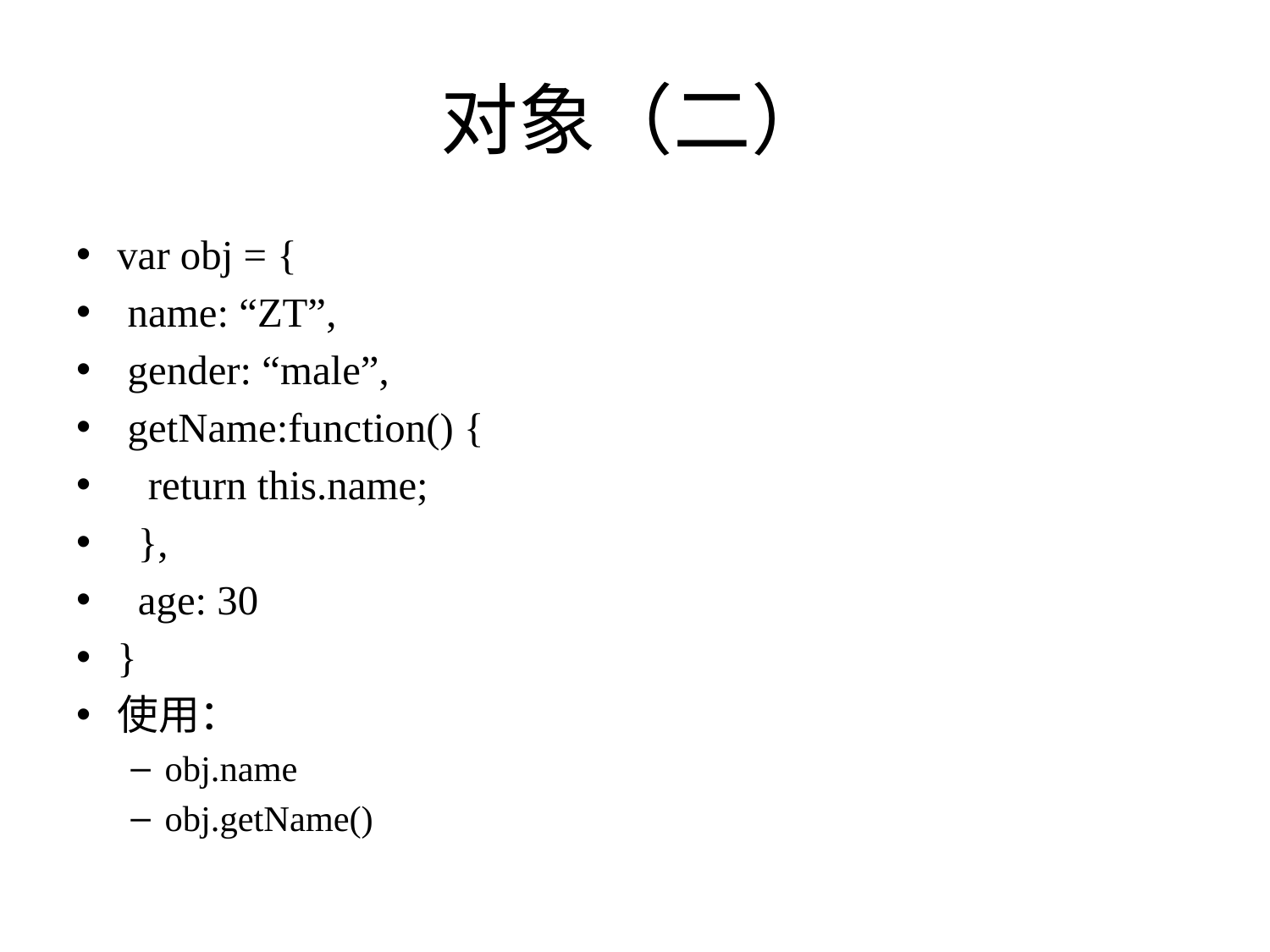

# 对象（二）
var obj = {
 name: “ZT”,
 gender: “male”,
 getName:function() {
   return this.name;
  },
  age: 30
}
使用：
obj.name
obj.getName()